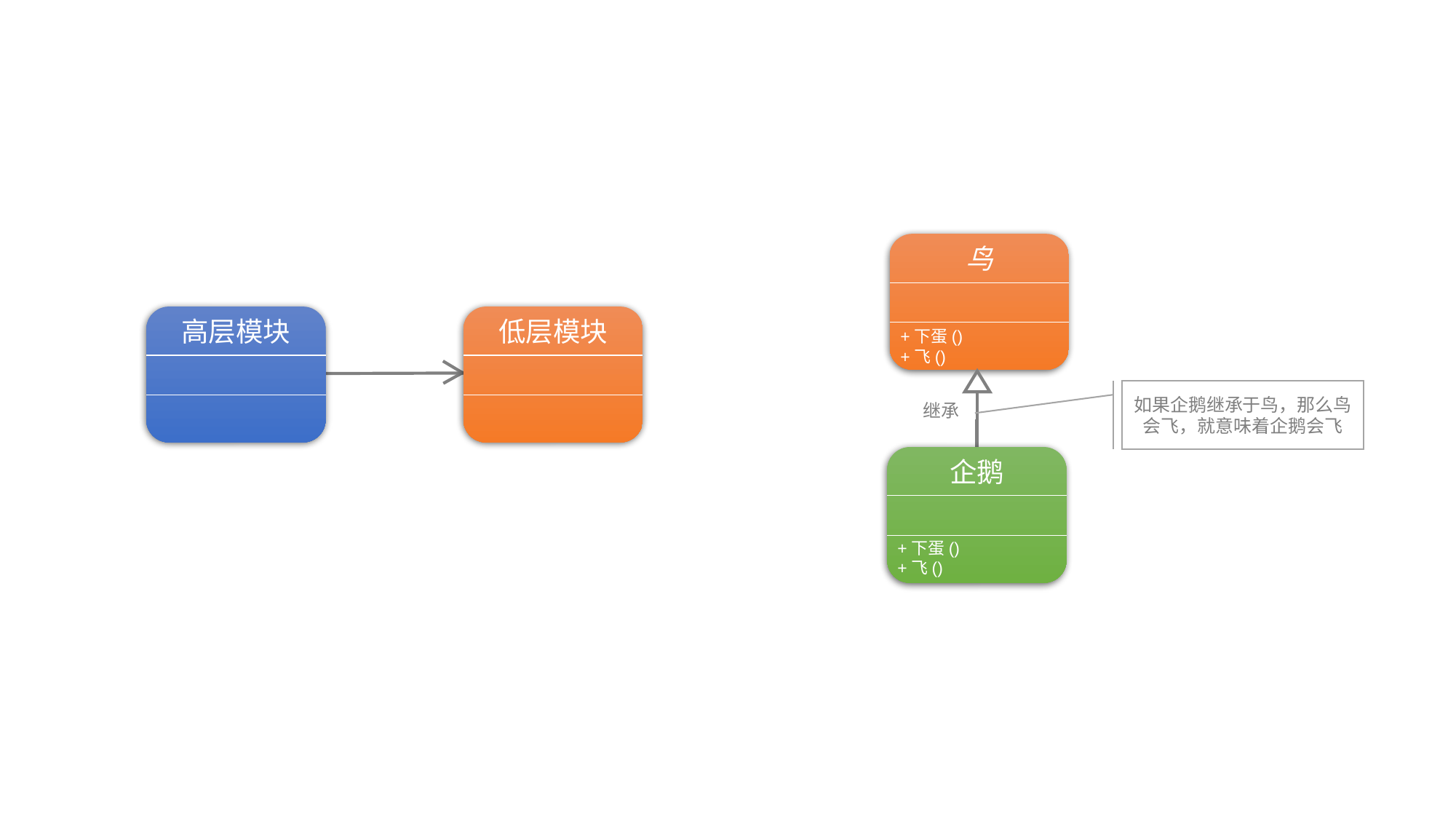

鸟

低层模块

高层模块
+下蛋()
+飞()

如果企鹅继承于鸟，那么鸟会飞，就意味着企鹅会飞
继承

企鹅
+下蛋()
+飞()